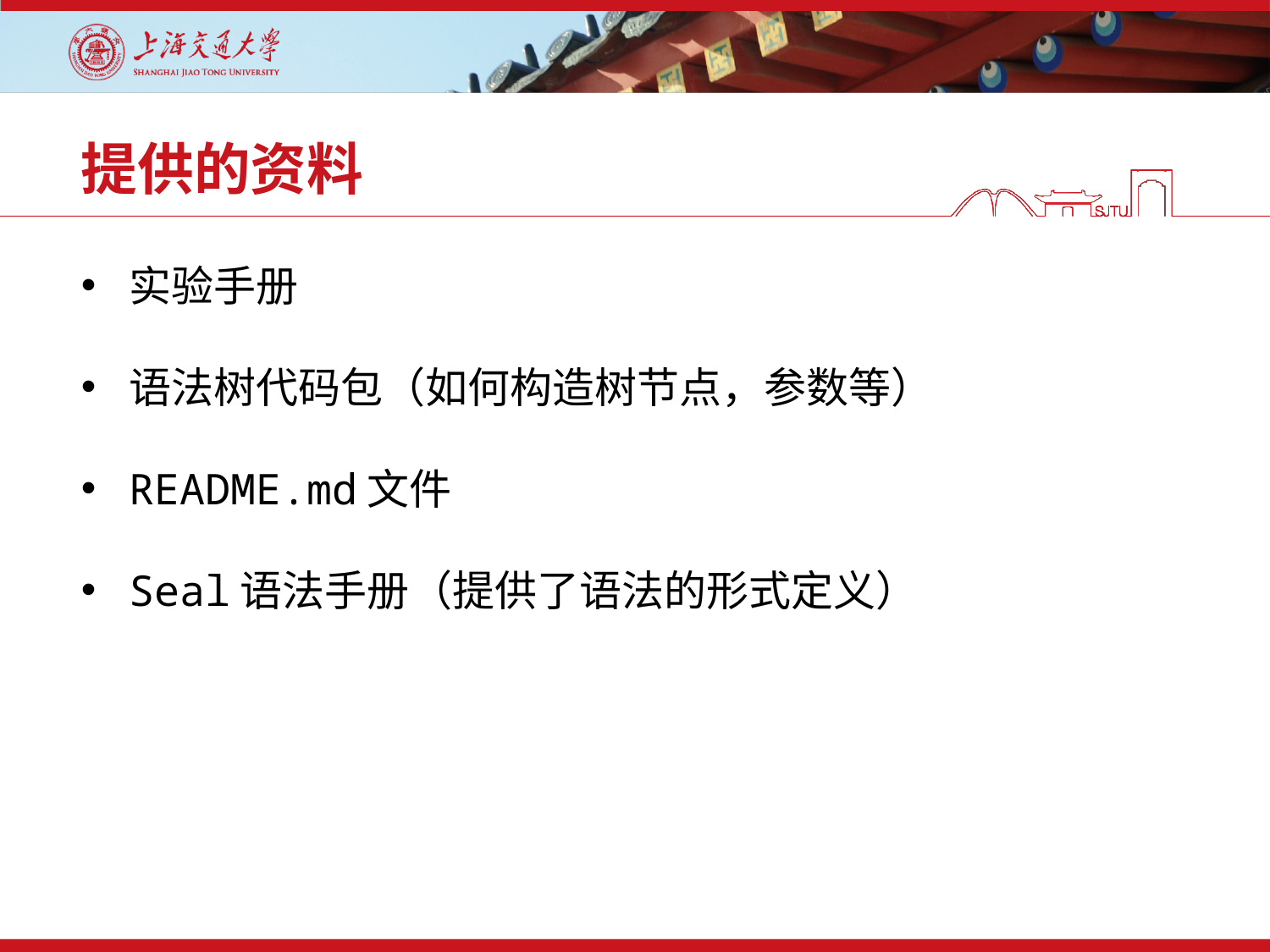

# 提供的资料
实验手册

语法树代码包（如何构造树节点，参数等）

README.md文件

Seal语法手册（提供了语法的形式定义）